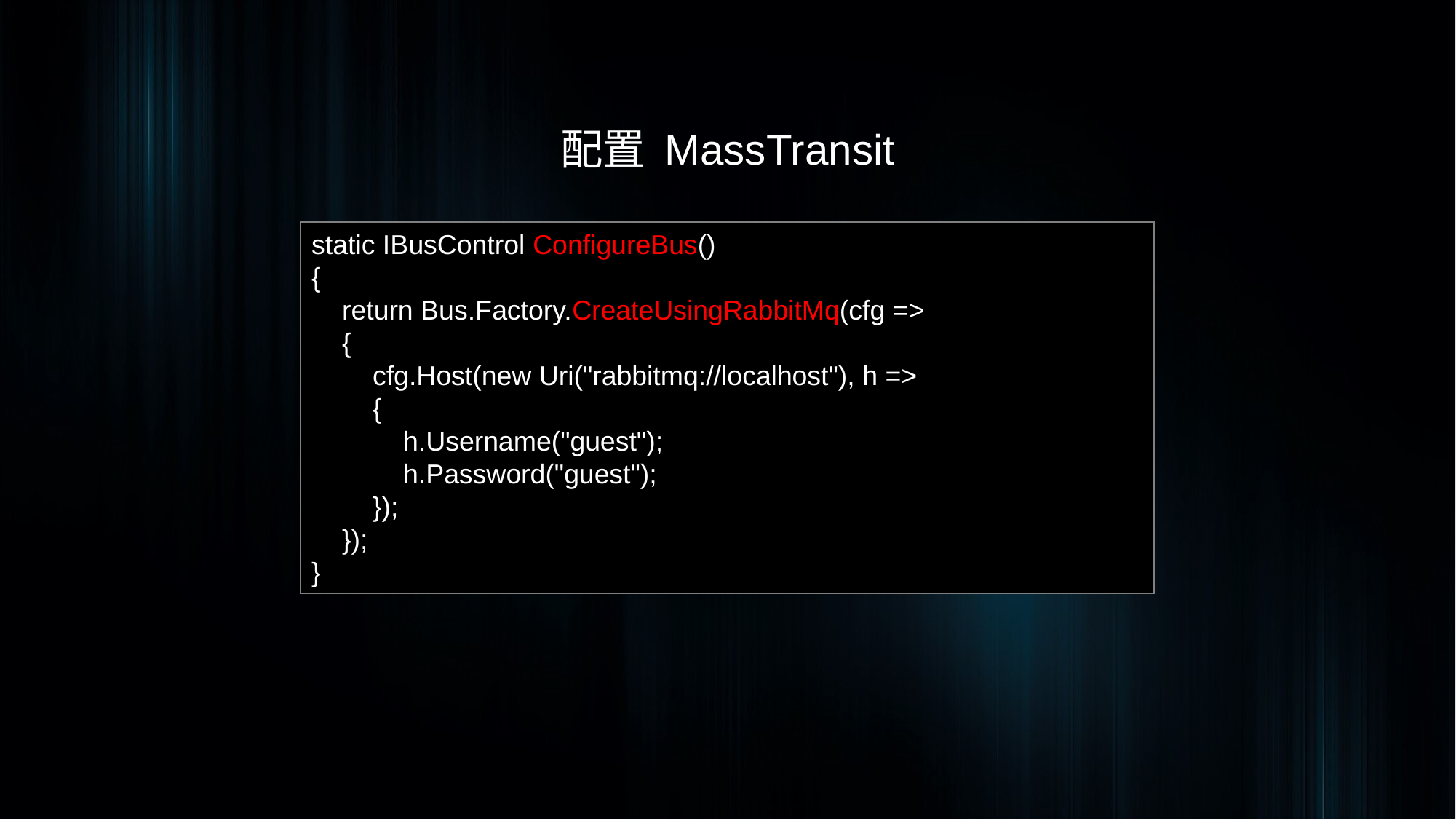

配置 MassTransit
static IBusControl ConfigureBus()
{
    return Bus.Factory.CreateUsingRabbitMq(cfg =>
    {
        cfg.Host(new Uri("rabbitmq://localhost"), h =>
        {
            h.Username("guest");
            h.Password("guest");
        });
    });
}